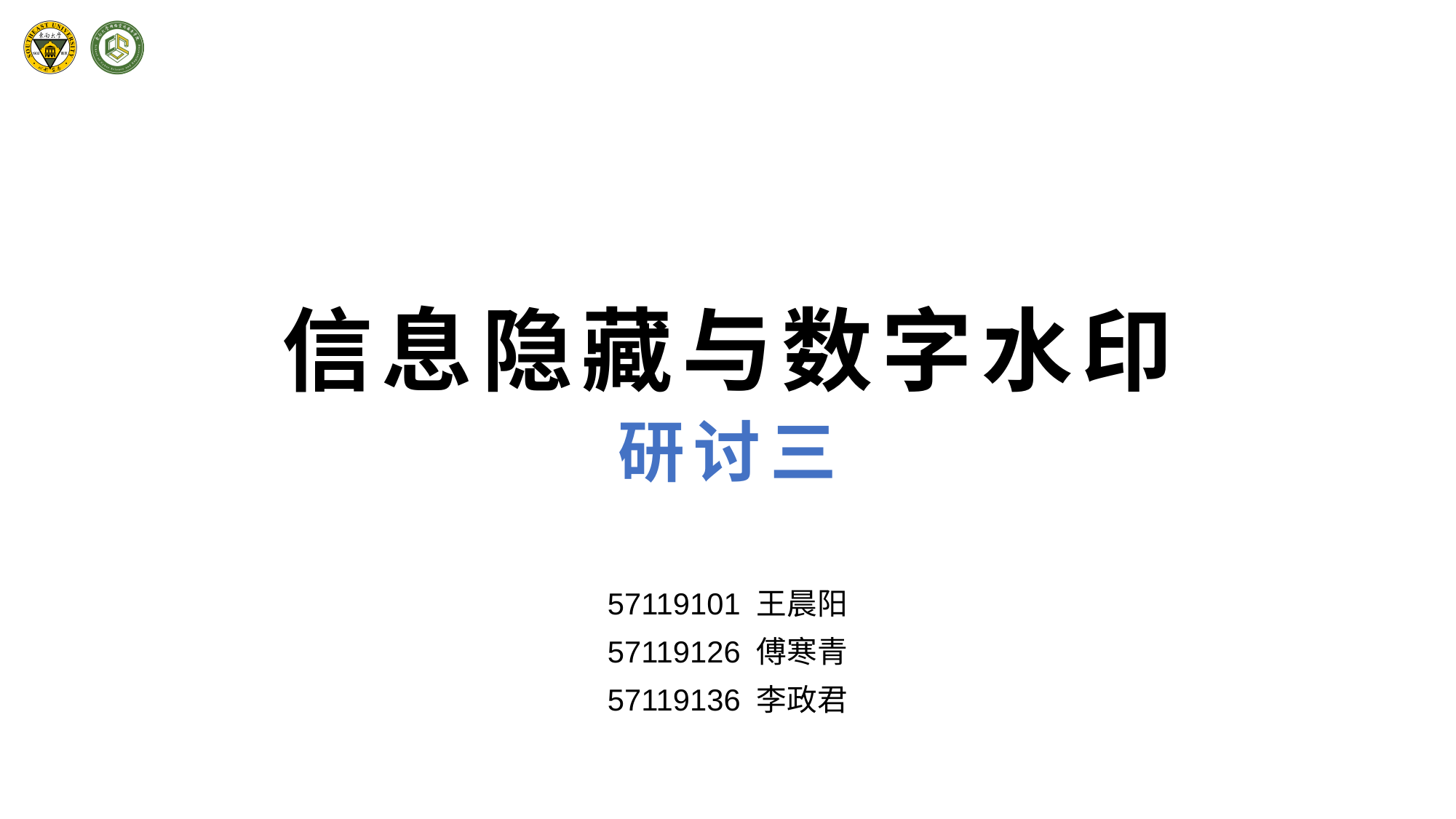

信息隐藏与数字水印
研讨三
57119101 王晨阳
57119126 傅寒青
57119136 李政君